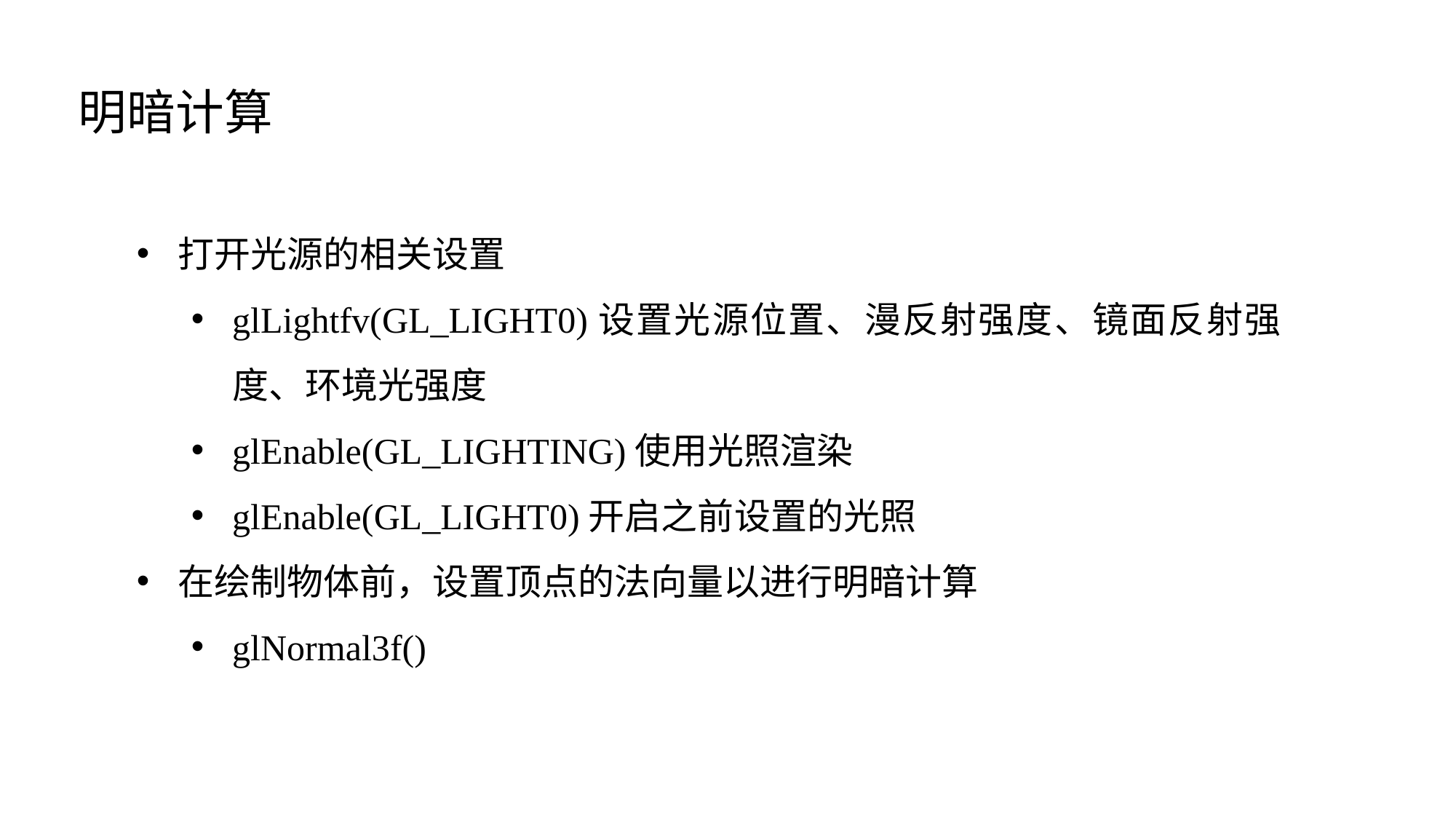

明暗计算
打开光源的相关设置
glLightfv(GL_LIGHT0)设置光源位置、漫反射强度、镜面反射强度、环境光强度
glEnable(GL_LIGHTING)使用光照渲染
glEnable(GL_LIGHT0)开启之前设置的光照
在绘制物体前，设置顶点的法向量以进行明暗计算
glNormal3f()